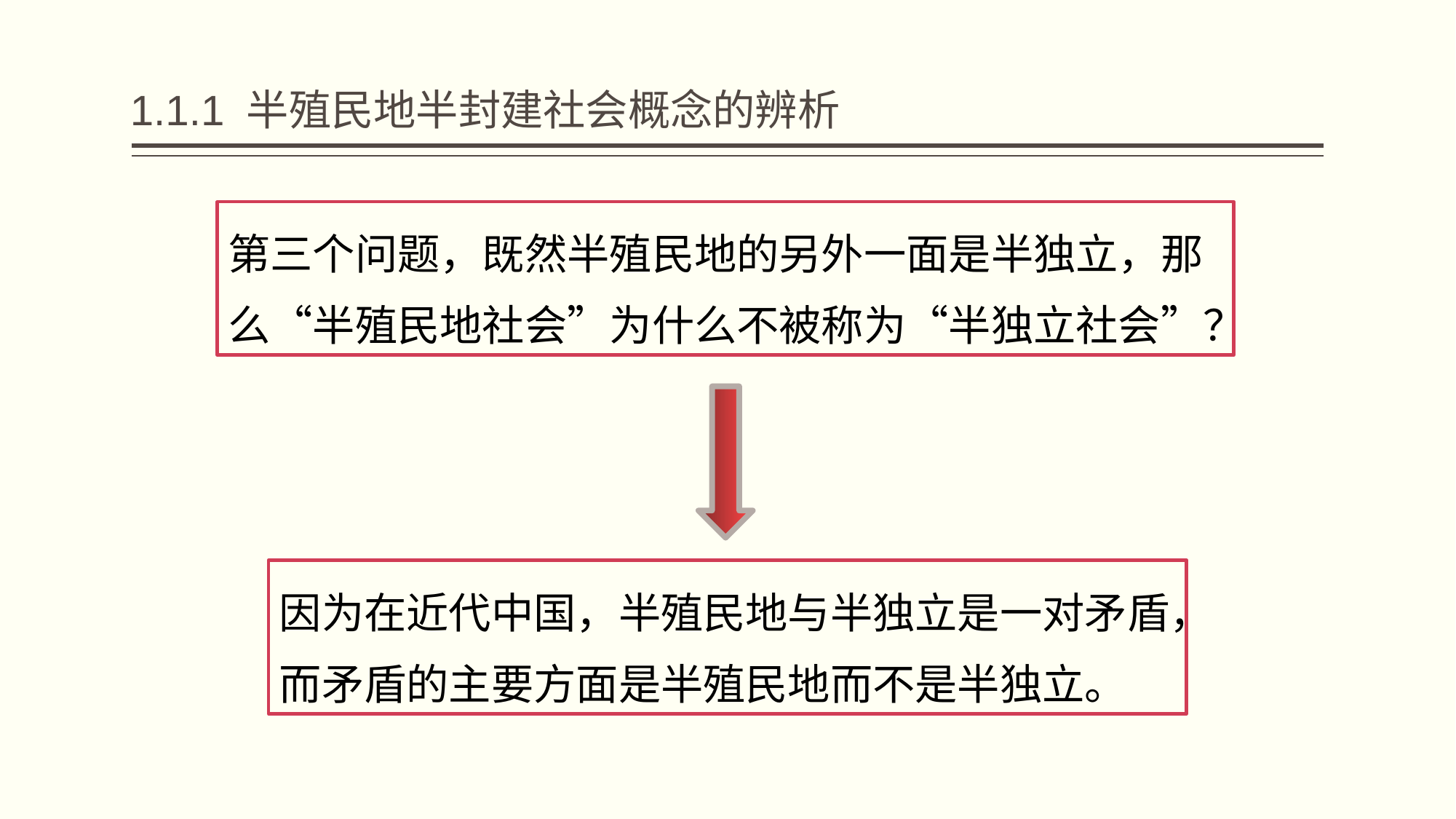

# 1.1.1 半殖民地半封建社会概念的辨析
第三个问题，既然半殖民地的另外一面是半独立，那么“半殖民地社会”为什么不被称为“半独立社会”？

因为在近代中国，半殖民地与半独立是一对矛盾，而矛盾的主要方面是半殖民地而不是半独立。